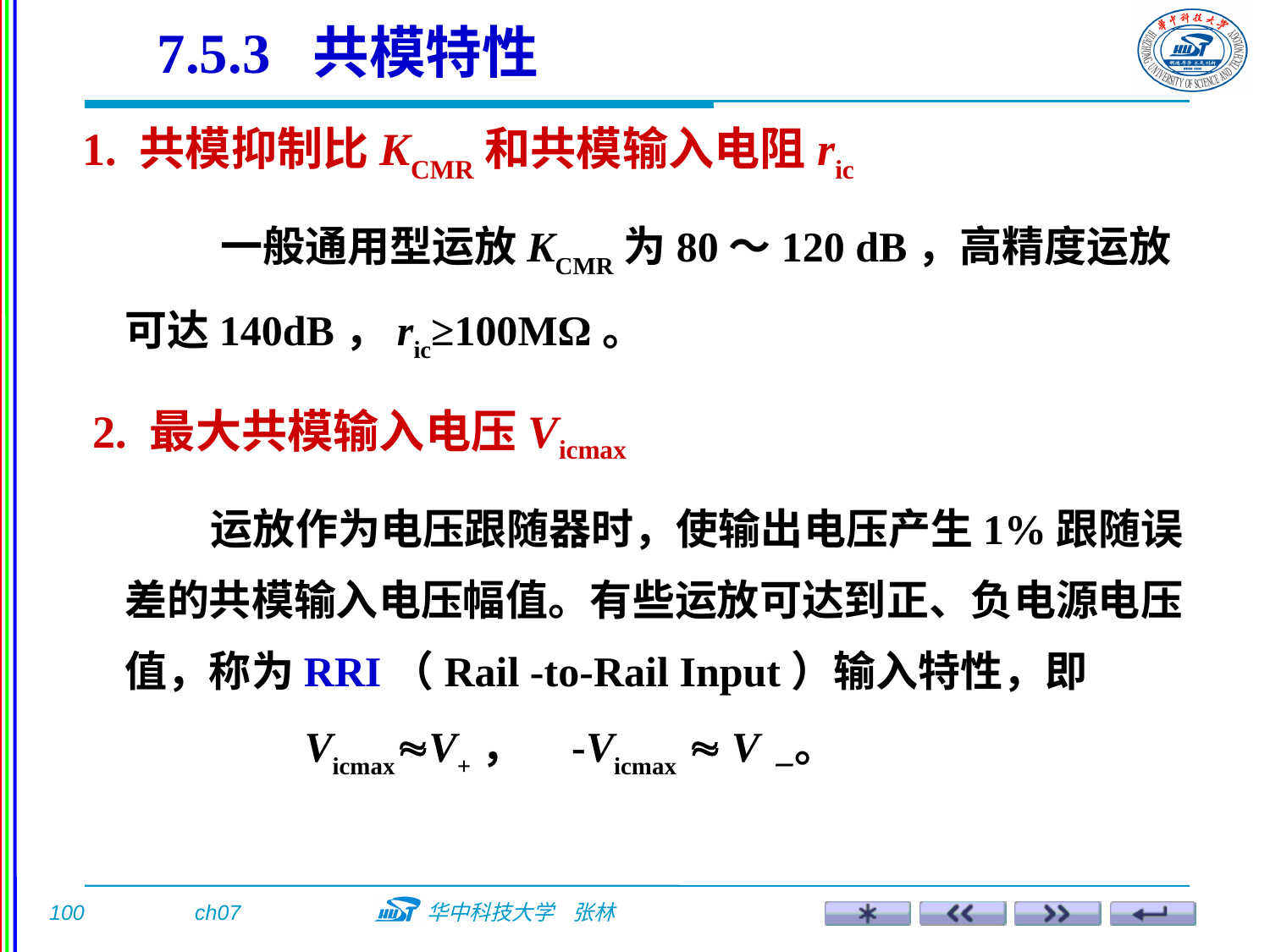

7.5.3  共模特性
1. 共模抑制比KCMR和共模输入电阻ric
         一般通用型运放KCMR为80～120 dB，高精度运放可达140dB，ric≥100MΩ。
2. 最大共模输入电压Vicmax
        运放作为电压跟随器时，使输出电压产生1%跟随误差的共模输入电压幅值。有些运放可达到正、负电源电压值，称为RRI（Rail -to-Rail Input）输入特性，即
                 Vicmax≈V+，    -Vicmax ≈ V－。